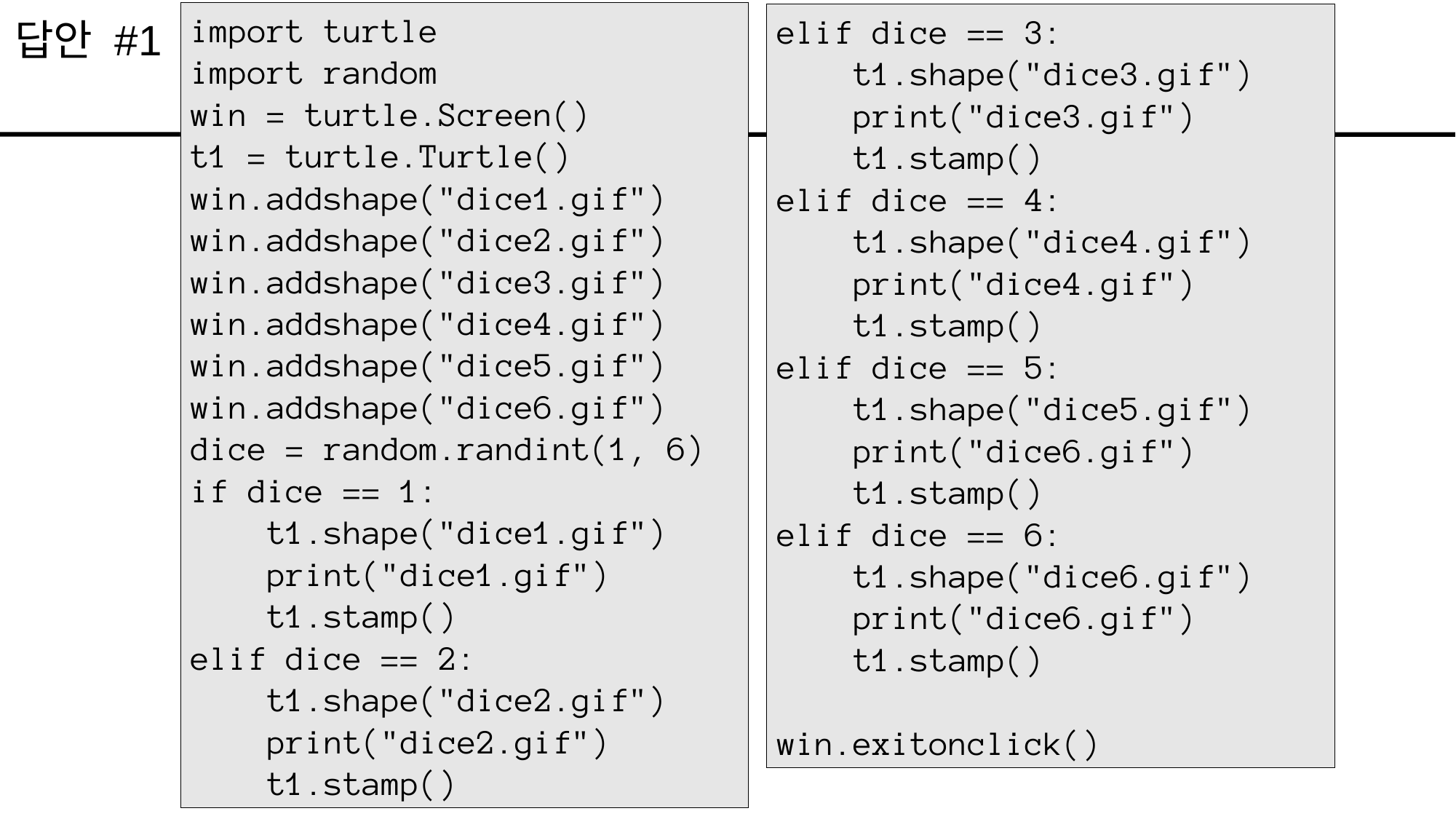

import turtle
import random
win = turtle.Screen()
t1 = turtle.Turtle()
win.addshape("dice1.gif")
win.addshape("dice2.gif")
win.addshape("dice3.gif")
win.addshape("dice4.gif")
win.addshape("dice5.gif")
win.addshape("dice6.gif")
dice = random.randint(1, 6)
if dice == 1:
    t1.shape("dice1.gif")
    print("dice1.gif")
    t1.stamp()
elif dice == 2:
    t1.shape("dice2.gif")
    print("dice2.gif")
    t1.stamp()
elif dice == 3:
    t1.shape("dice3.gif")
    print("dice3.gif")
    t1.stamp()
elif dice == 4:
    t1.shape("dice4.gif")
    print("dice4.gif")
    t1.stamp()
elif dice == 5:
    t1.shape("dice5.gif")
    print("dice6.gif")
    t1.stamp()
elif dice == 6:
    t1.shape("dice6.gif")
    print("dice6.gif")
    t1.stamp()

win.exitonclick()
답안 #1